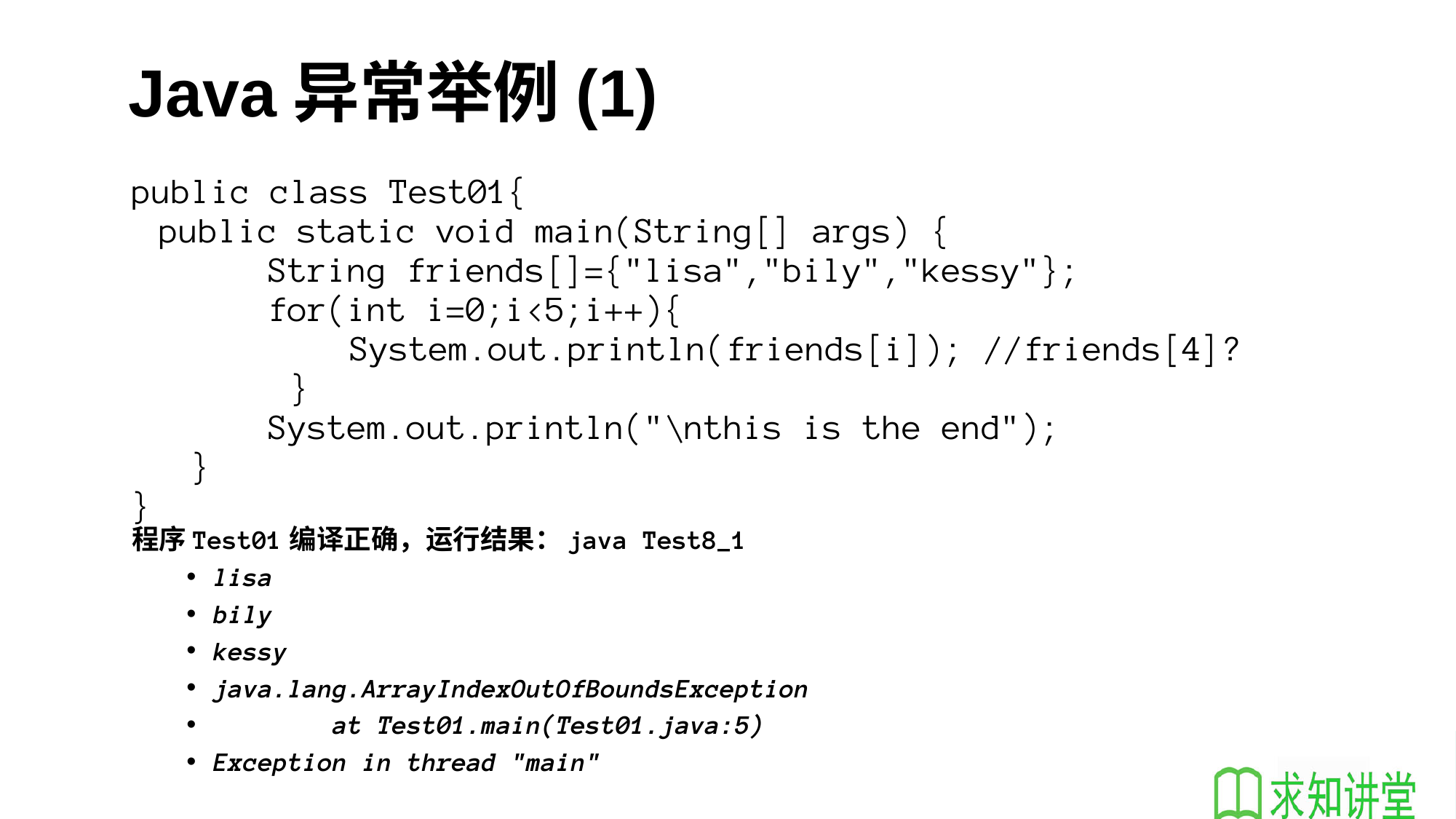

# Java异常举例(1)
public class Test01{
	public static void main(String[] args) {
      	String friends[]={"lisa","bily","kessy"};
      	for(int i=0;i<5;i++){
           System.out.println(friends[i]); //friends[4]?
        }
		System.out.println("\nthis is the end");
   }
}
程序Test01编译正确，运行结果：java Test8_1
lisa
bily
kessy
java.lang.ArrayIndexOutOfBoundsException
        at Test01.main(Test01.java:5)
Exception in thread "main"